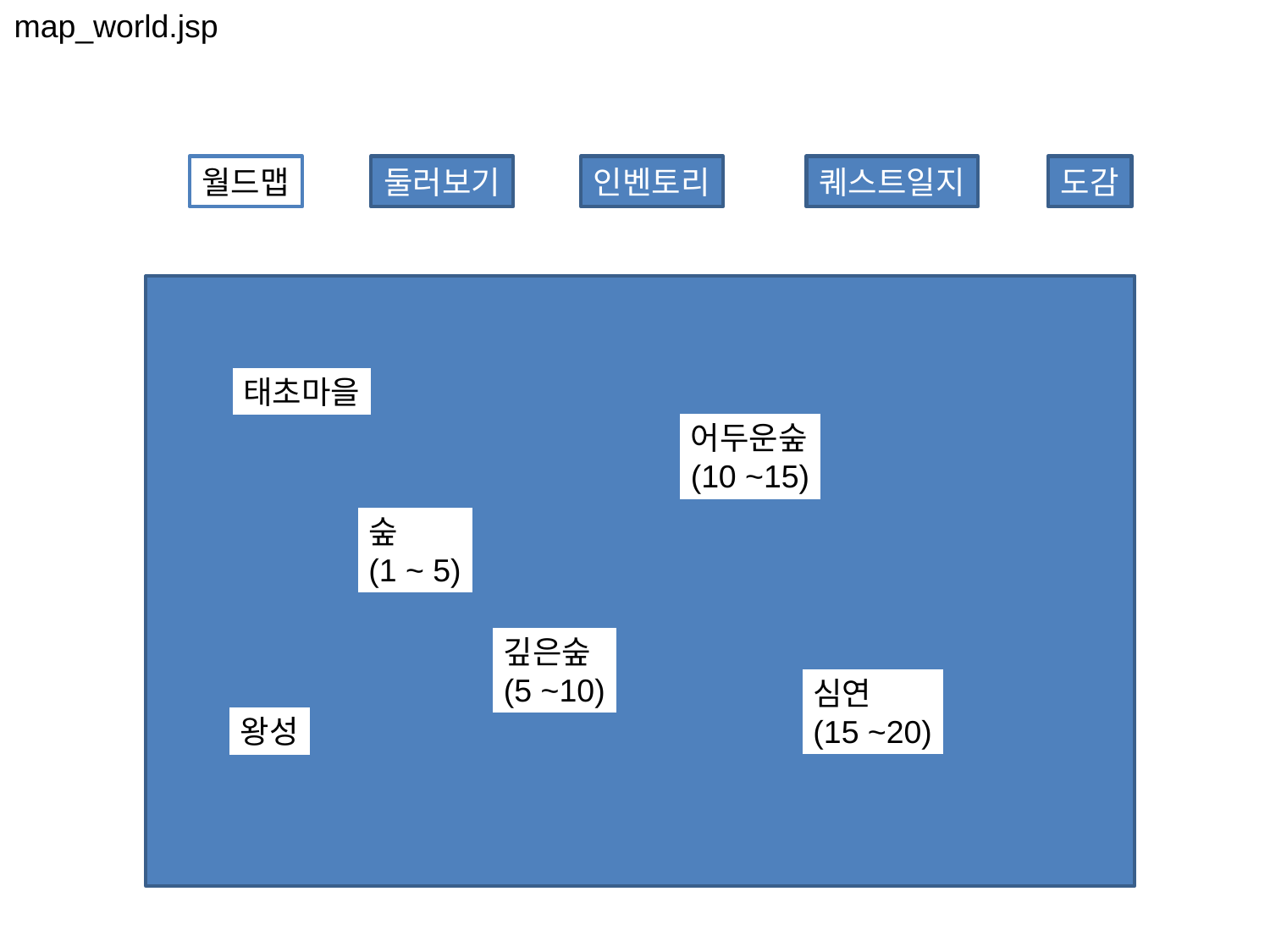

map_world.jsp
월드맵
둘러보기
인벤토리
퀘스트일지
도감

태초마을
어두운숲
(10 ~15)
숲
(1 ~ 5)
깊은숲
(5 ~10)
심연
(15 ~20)
왕성